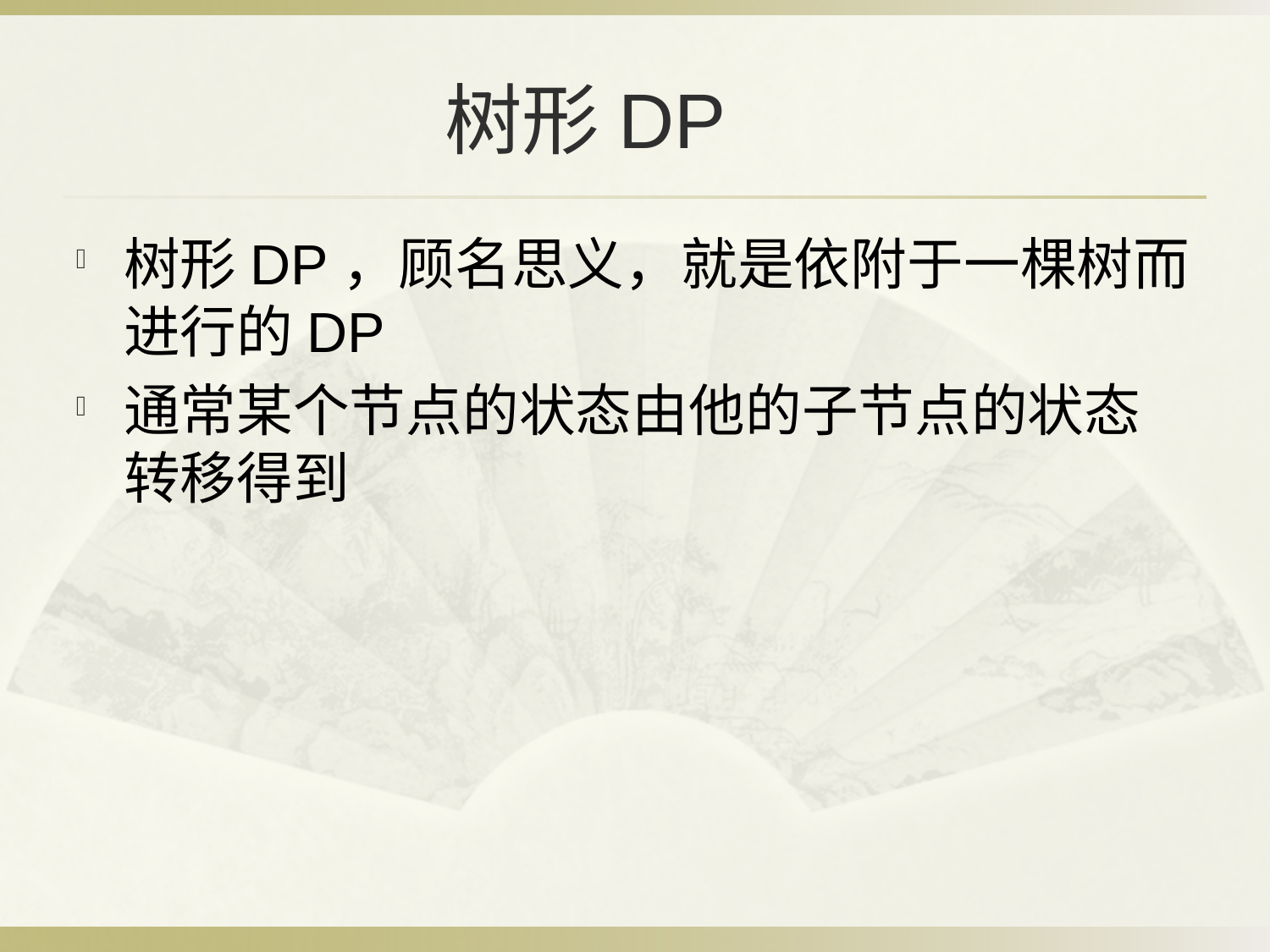

# 树形DP
树形DP，顾名思义，就是依附于一棵树而进行的DP
通常某个节点的状态由他的子节点的状态转移得到